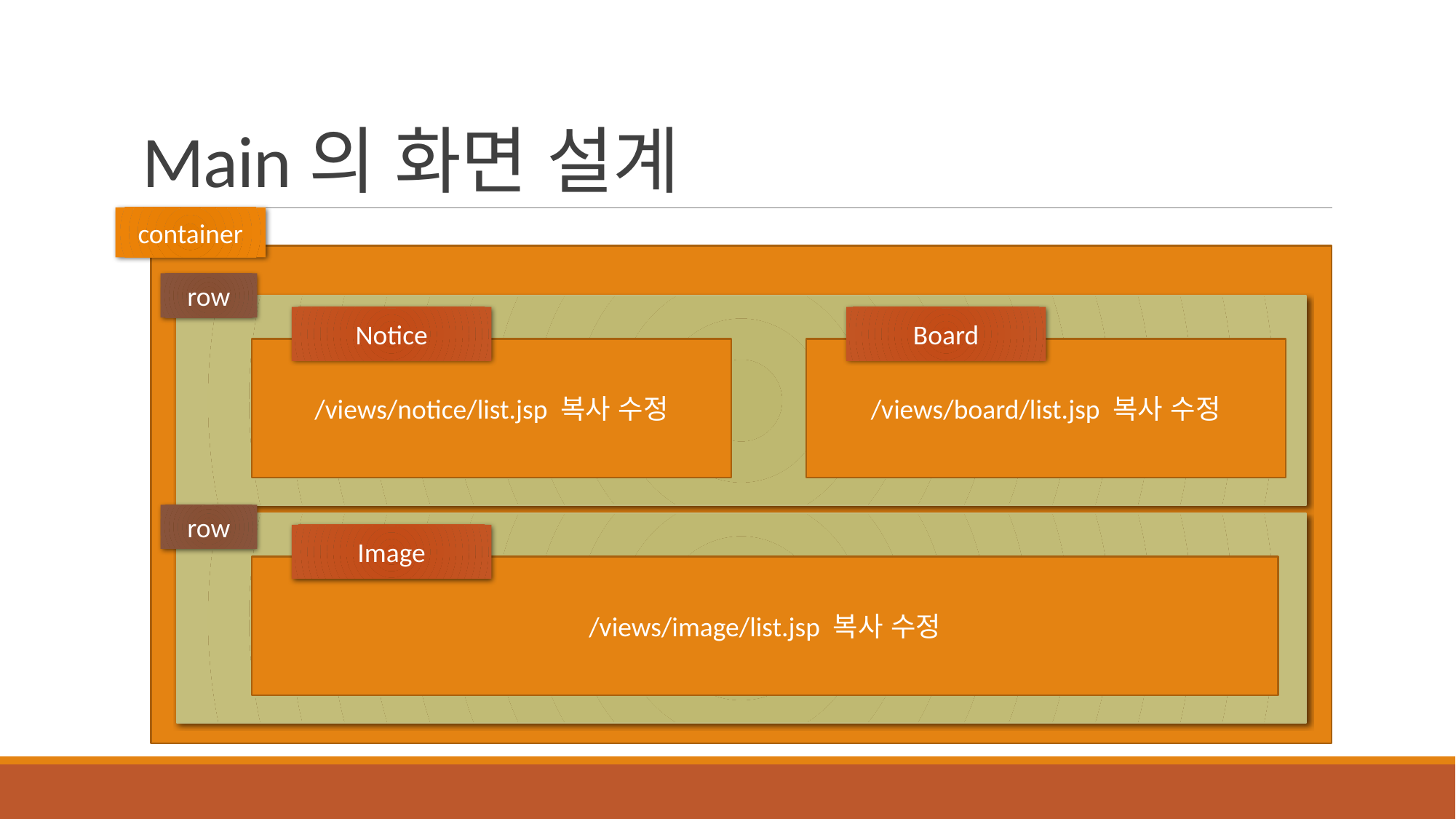

# Main의 화면 설계
container

row

Notice
Board
/views/notice/list.jsp 복사 수정
/views/board/list.jsp 복사 수정
row

Image
/views/image/list.jsp 복사 수정